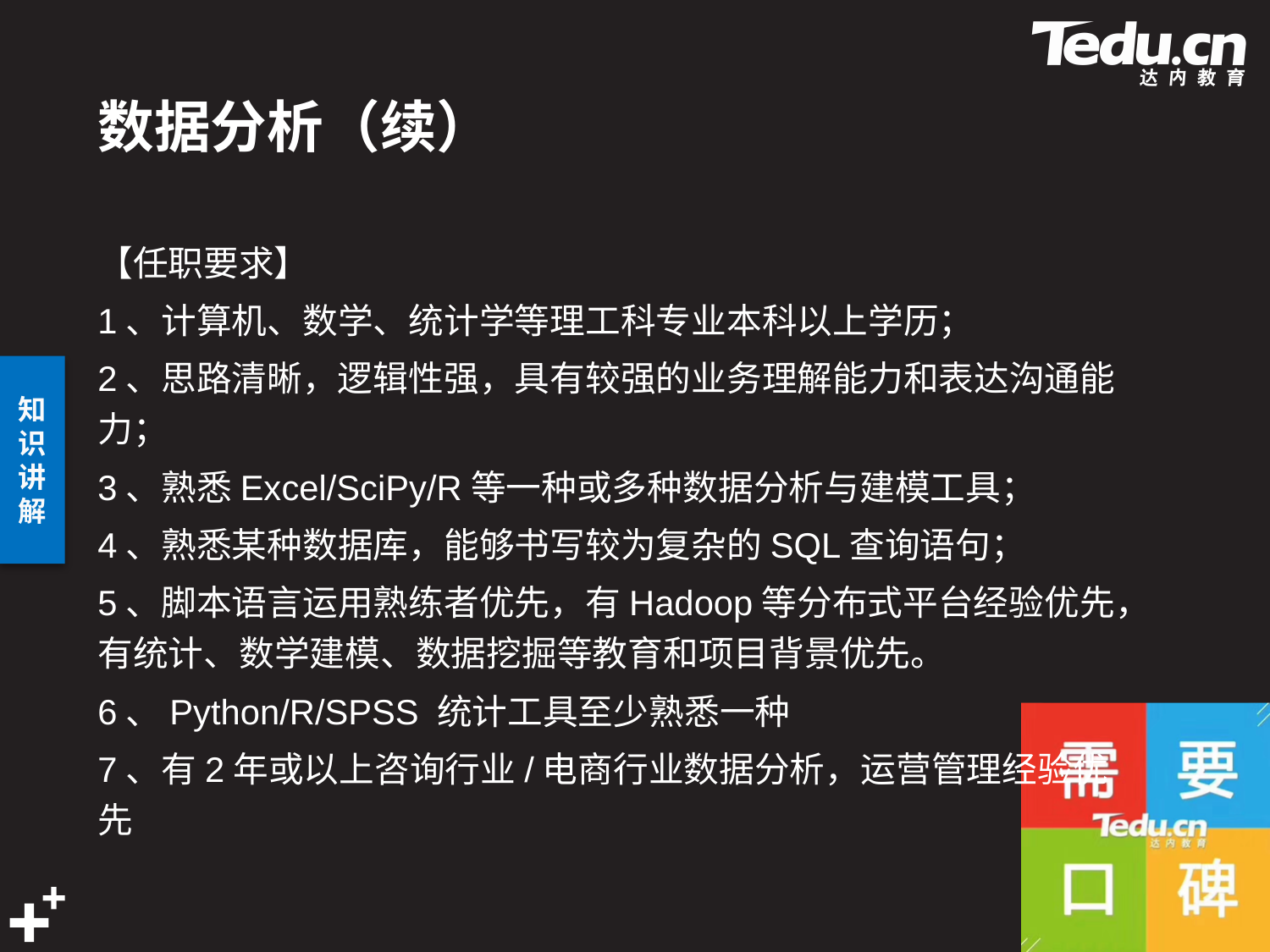

# 数据分析（续）
【任职要求】
1、计算机、数学、统计学等理工科专业本科以上学历；
2、思路清晰，逻辑性强，具有较强的业务理解能力和表达沟通能力；
3、熟悉Excel/SciPy/R等一种或多种数据分析与建模工具；
4、熟悉某种数据库，能够书写较为复杂的SQL查询语句；
5、脚本语言运用熟练者优先，有Hadoop等分布式平台经验优先，有统计、数学建模、数据挖掘等教育和项目背景优先。
6、Python/R/SPSS 统计工具至少熟悉一种
7、有2年或以上咨询行业/电商行业数据分析，运营管理经验优先